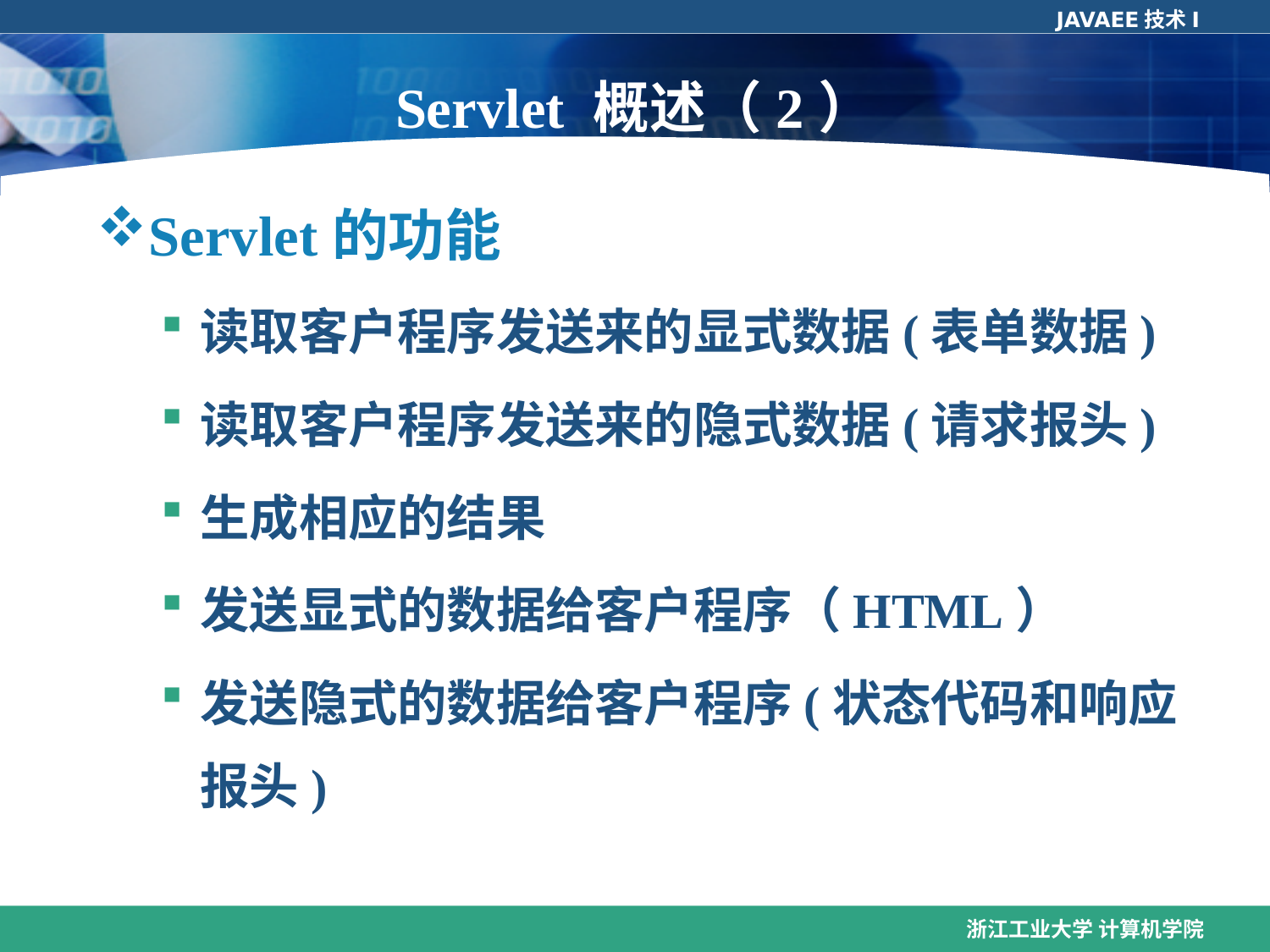

Servlet 概述（2）
Servlet的功能
读取客户程序发送来的显式数据(表单数据)
读取客户程序发送来的隐式数据(请求报头)
生成相应的结果
发送显式的数据给客户程序（HTML）
发送隐式的数据给客户程序(状态代码和响应报头)